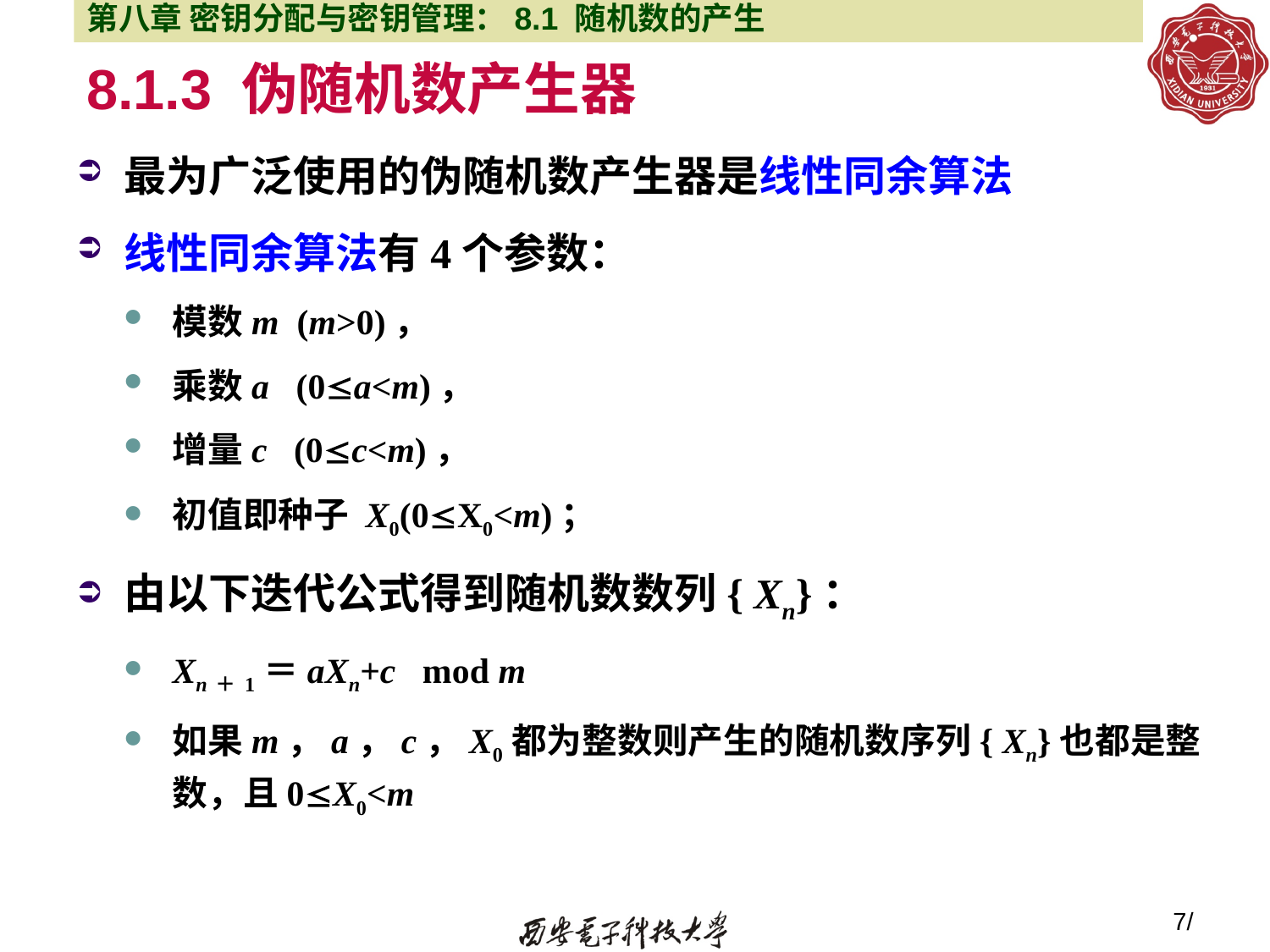

第八章 密钥分配与密钥管理：8.1 随机数的产生
# 8.1.3 伪随机数产生器
最为广泛使用的伪随机数产生器是线性同余算法
线性同余算法有4个参数：
模数m  (m>0)，
乘数a   (0≤a<m)，
增量c   (0≤c<m)，
初值即种子 X0(0≤X0<m)；
由以下迭代公式得到随机数数列{ Xn}：
Xn＋1＝aXn+c   mod m
如果m，a，c，X0都为整数则产生的随机数序列{ Xn}也都是整数，且0≤X0<m
7/